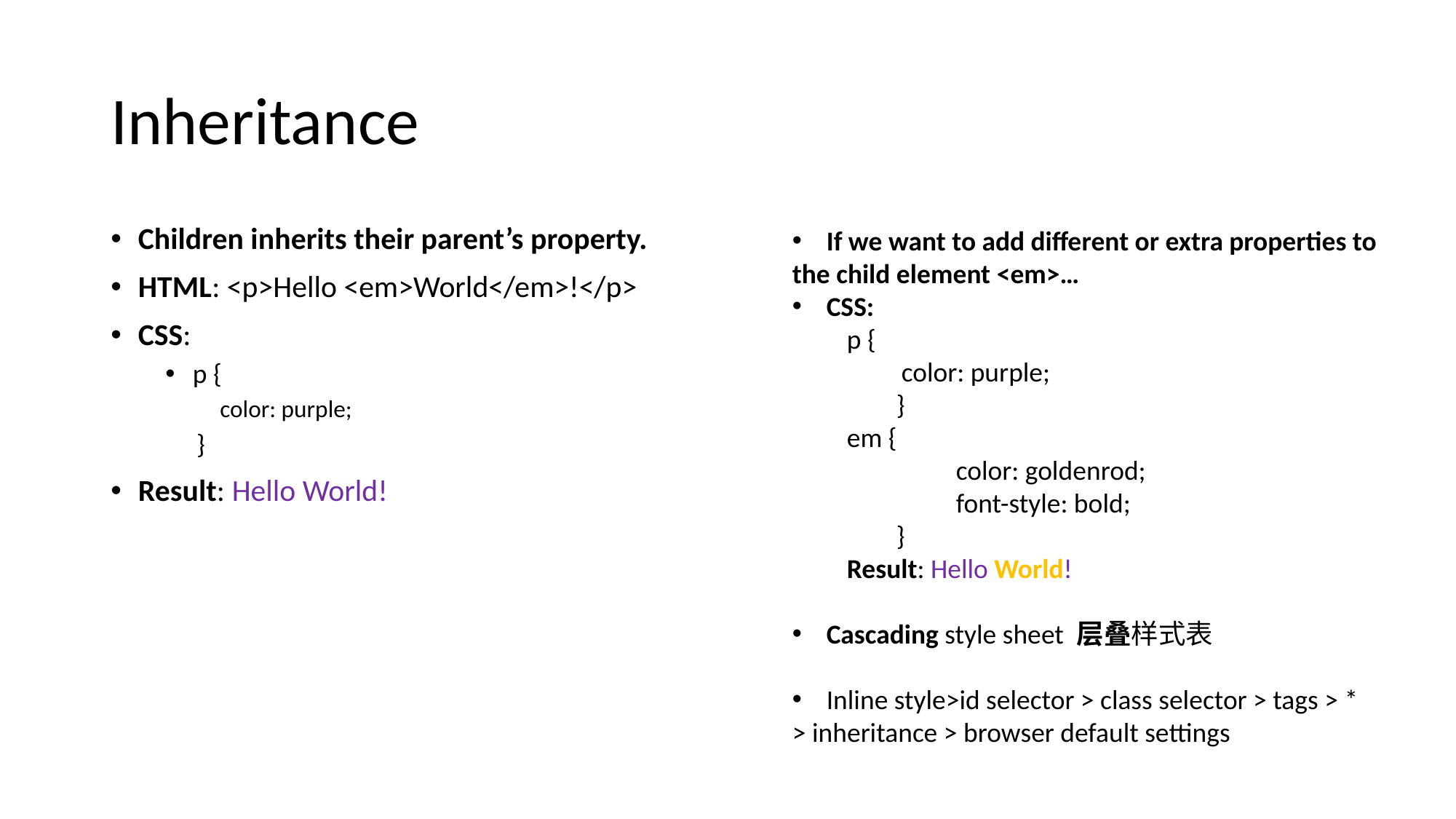

# Inheritance
Children inherits their parent’s property.
HTML: <p>Hello <em>World</em>!</p>
CSS:
p {
color: purple;
     }
Result: Hello World!

If we want to add different or extra properties to
the child element <em>…
CSS:
p {
color: purple;
        }
em {
      	color: goldenrod;
	font-style: bold;
        }
Result: Hello World!

Cascading style sheet 层叠样式表

Inline style>id selector > class selector > tags > *
> inheritance > browser default settings